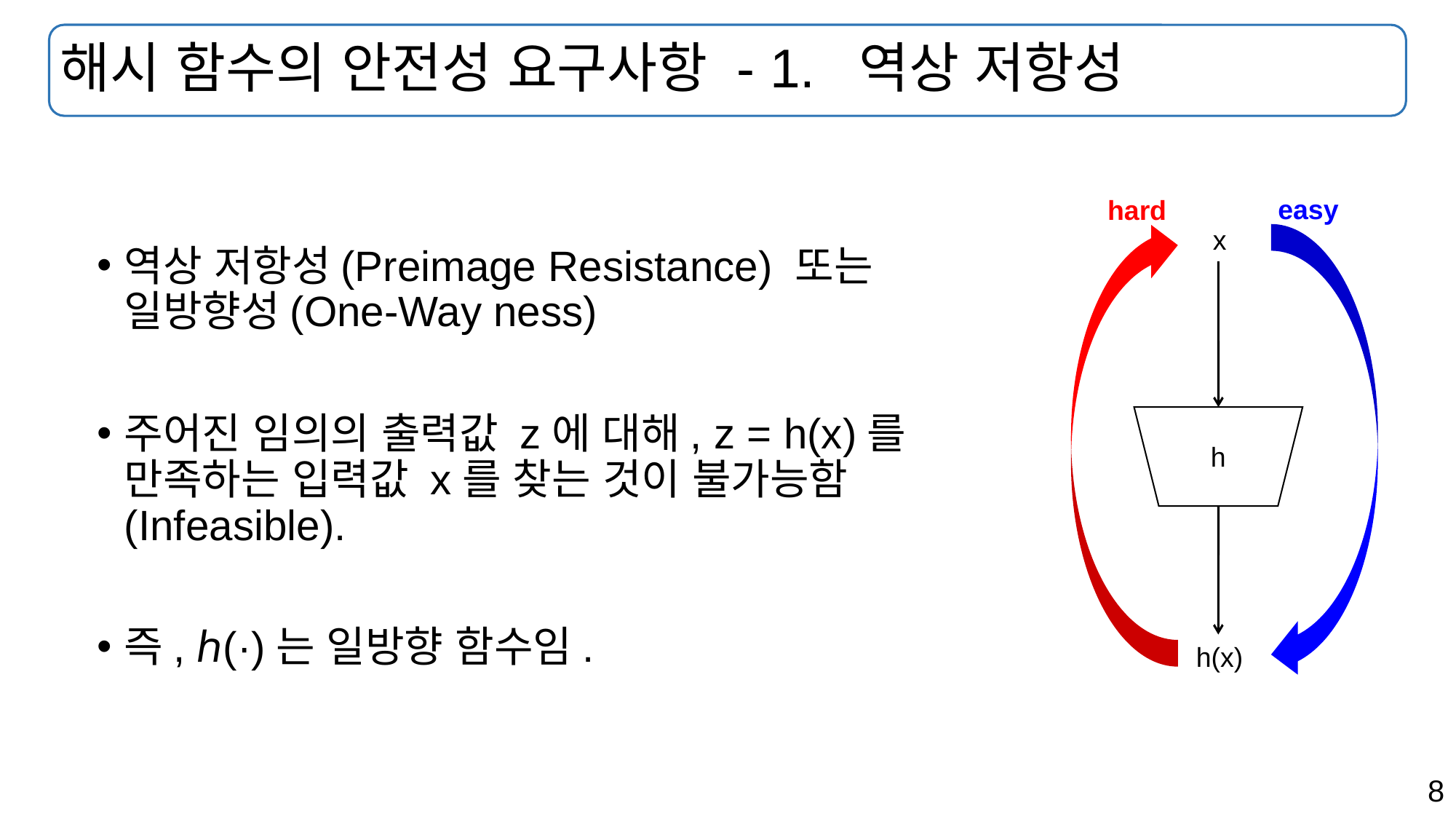

# 해시 함수의 안전성 요구사항 - 1.  역상 저항성
easy
hard
x

h
h(x)

역상 저항성(Preimage Resistance) 또는 일방향성(One-Way ness)

주어진 임의의 출력값 z에 대해, z = h(x)를 만족하는 입력값 x를 찾는 것이 불가능함(Infeasible).

즉, ℎ(·)는 일방향 함수임.